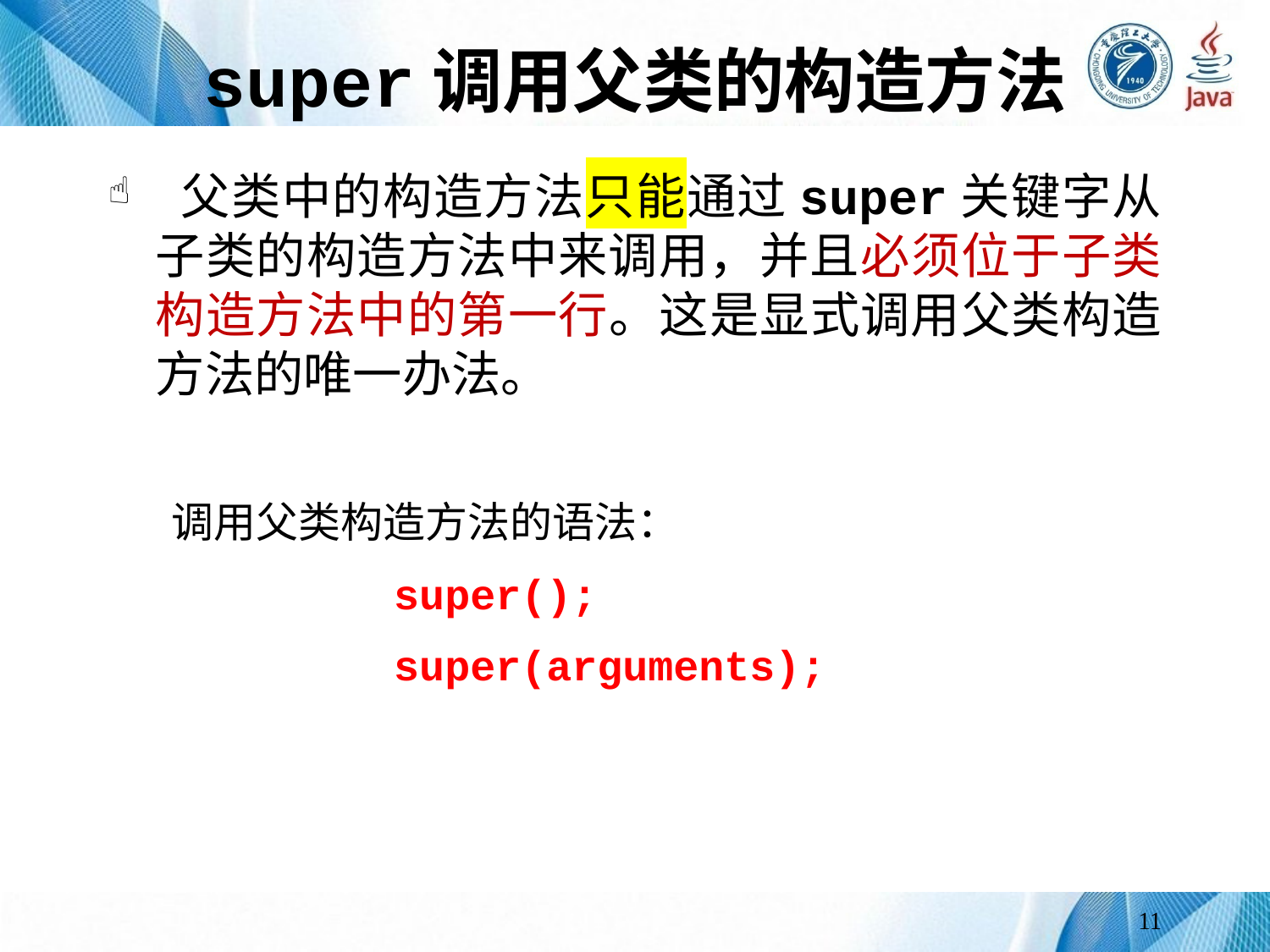

# super调用父类的构造方法
 父类中的构造方法只能通过super关键字从子类的构造方法中来调用，并且必须位于子类构造方法中的第一行。这是显式调用父类构造方法的唯一办法。

调用父类构造方法的语法：
		super();
		super(arguments);

11